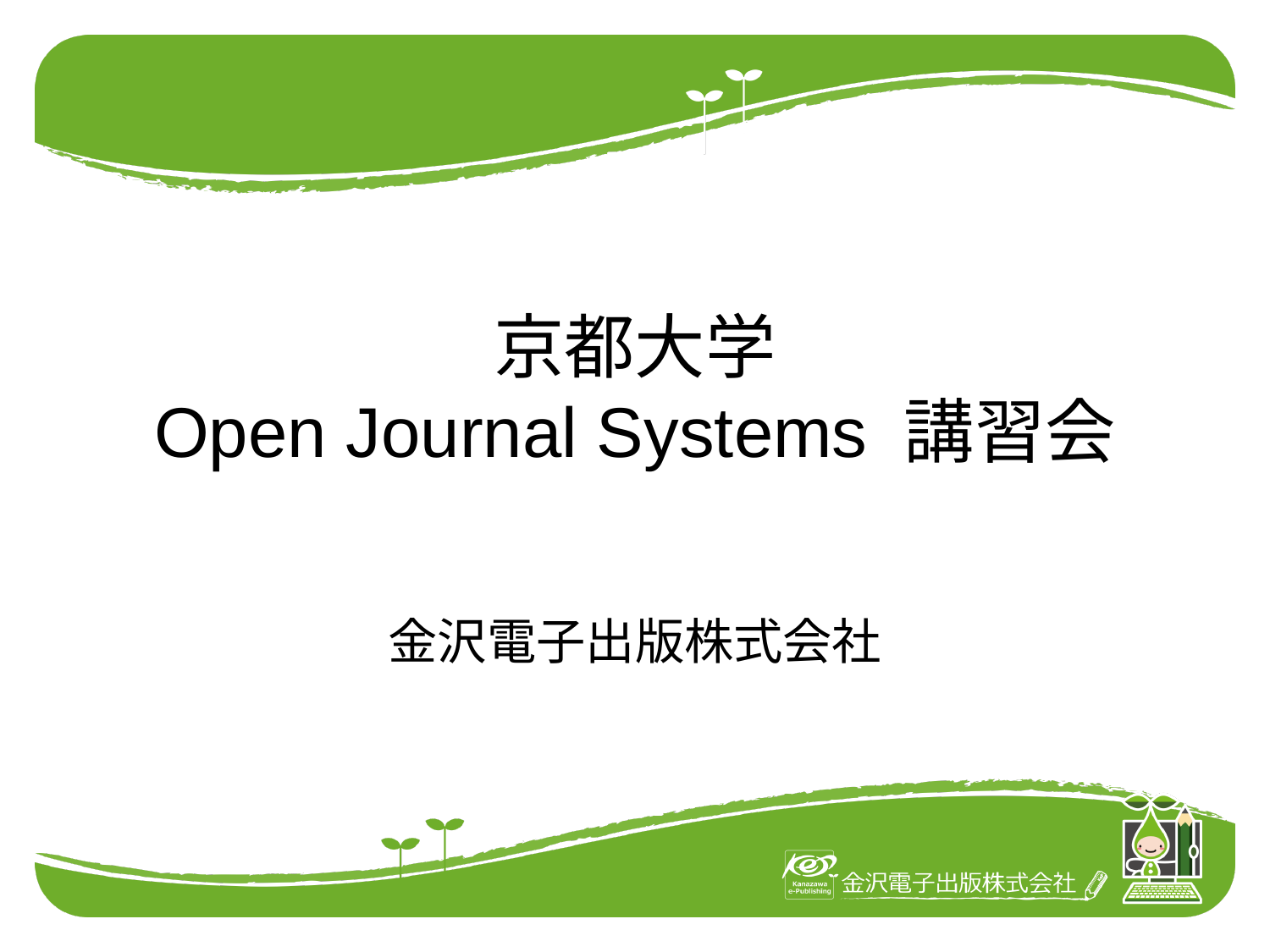

# 京都大学 Open Journal Systems 講習会
金沢電子出版株式会社